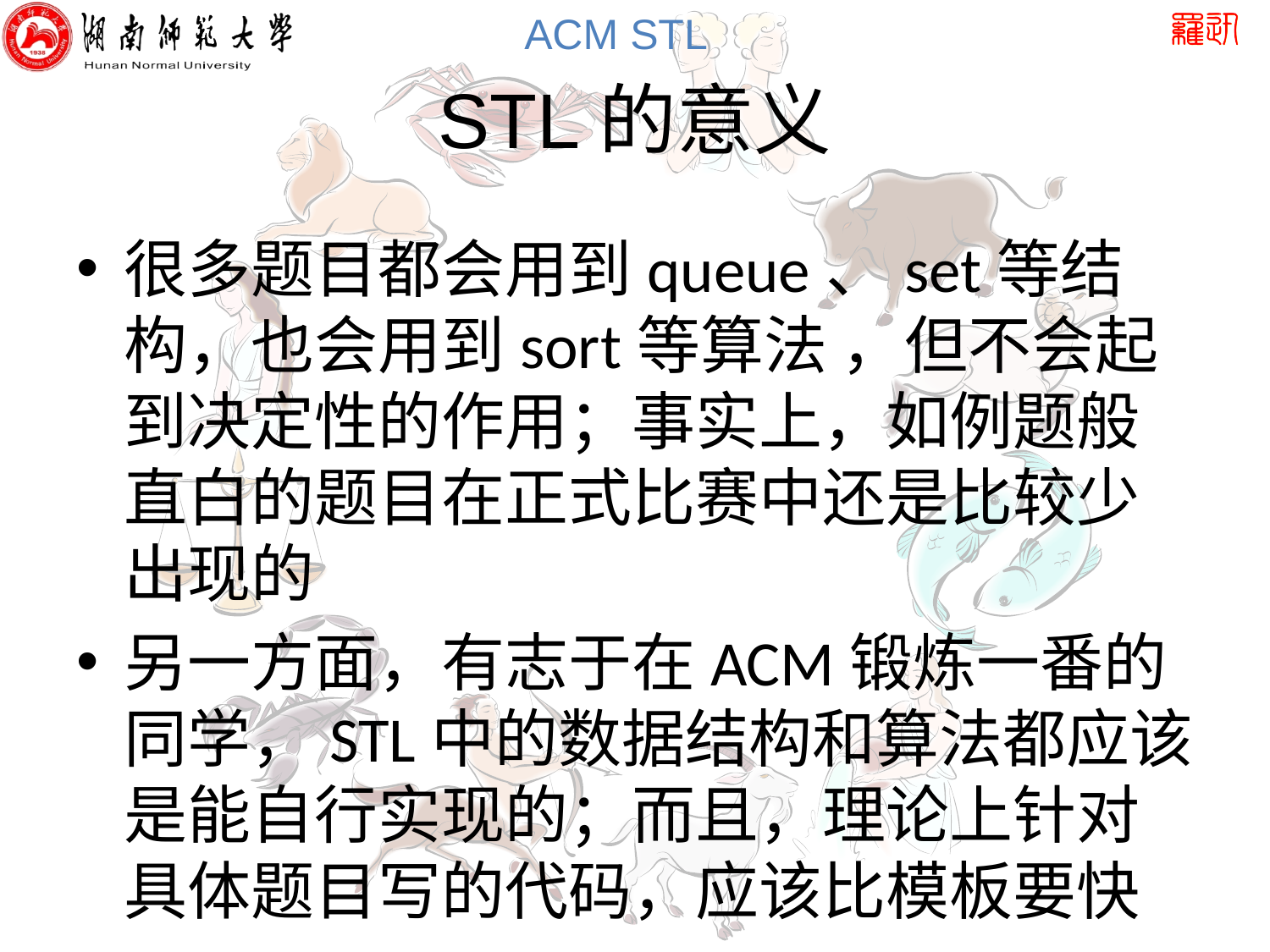

# STL的意义
很多题目都会用到queue、set等结构，也会用到sort等算法 ，但不会起到决定性的作用；事实上，如例题般直白的题目在正式比赛中还是比较少出现的
另一方面，有志于在ACM锻炼一番的同学，STL中的数据结构和算法都应该是能自行实现的；而且，理论上针对具体题目写的代码，应该比模板要快